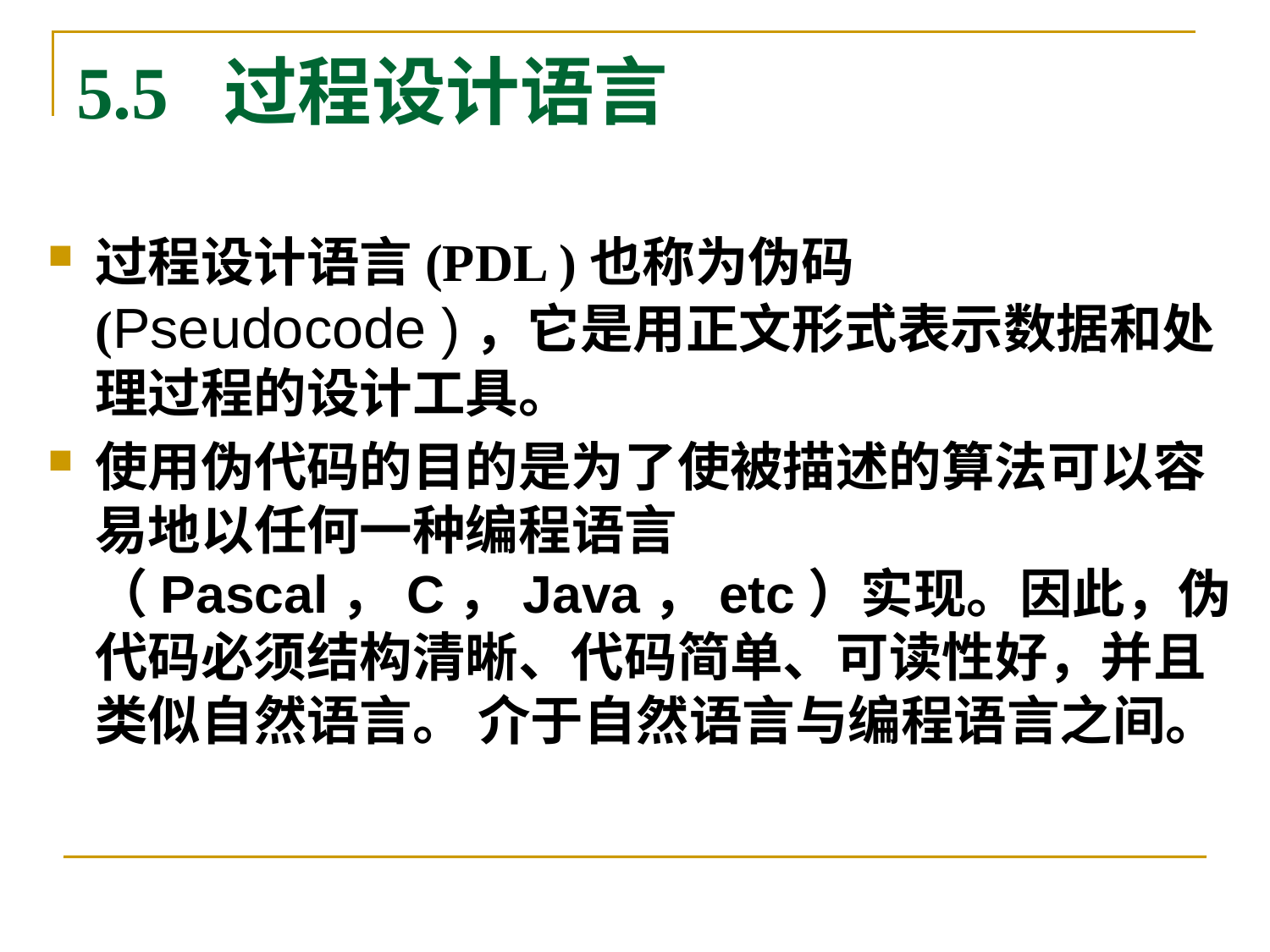

# 5.5  过程设计语言
过程设计语言(PDL )也称为伪码(Pseudocode )，它是用正文形式表示数据和处理过程的设计工具。
使用伪代码的目的是为了使被描述的算法可以容易地以任何一种编程语言（Pascal，C，Java，etc）实现。因此，伪代码必须结构清晰、代码简单、可读性好，并且类似自然语言。 介于自然语言与编程语言之间。